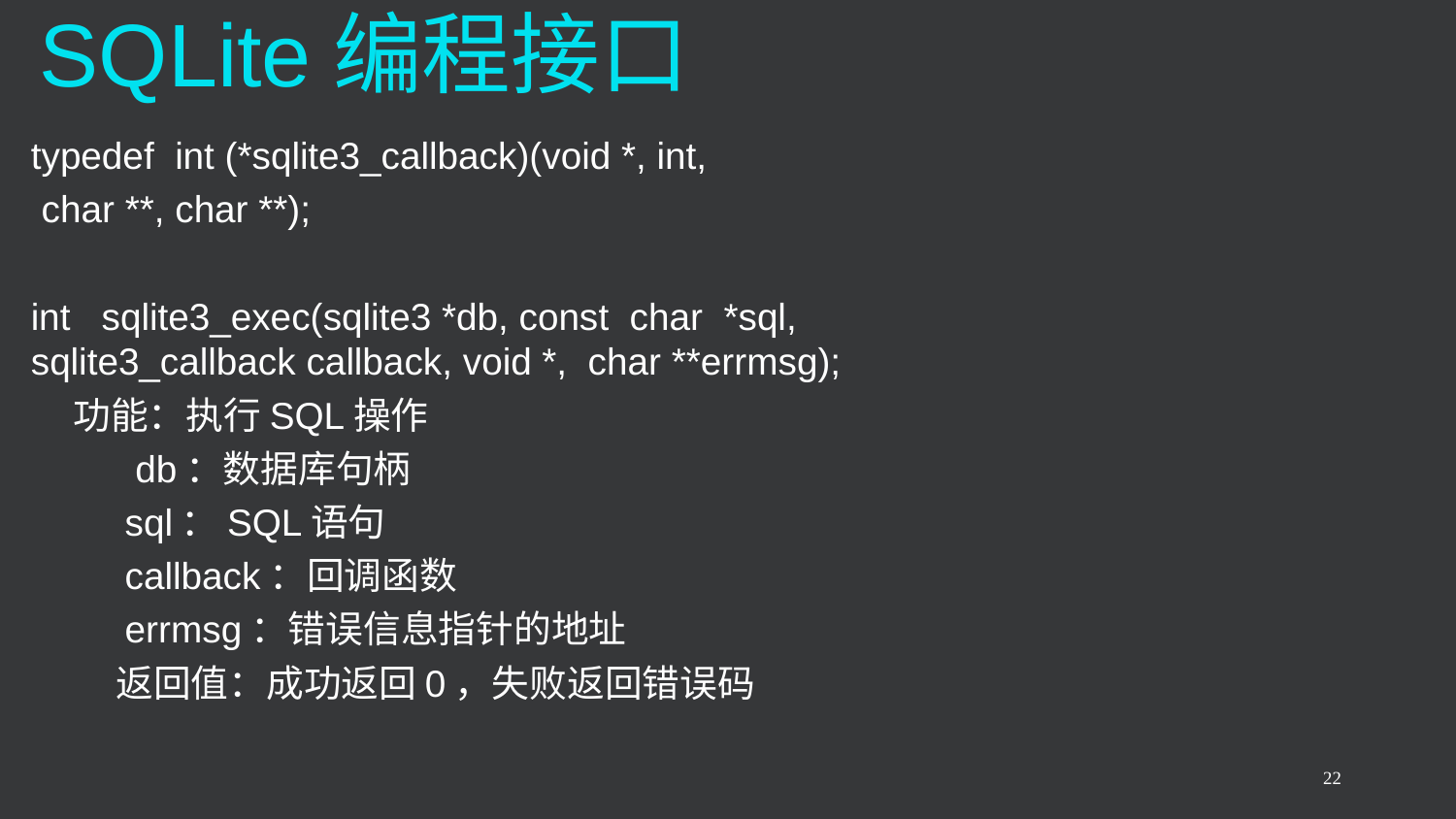

# SQLite编程接口
typedef  int (*sqlite3_callback)(void *, int,
 char **, char **);

int   sqlite3_exec(sqlite3 *db, const  char  *sql,  sqlite3_callback callback, void *,  char **errmsg);
	    功能：执行SQL操作
          db：数据库句柄
         sql：SQL语句
         callback：回调函数
         errmsg：错误信息指针的地址
         返回值：成功返回0，失败返回错误码
22